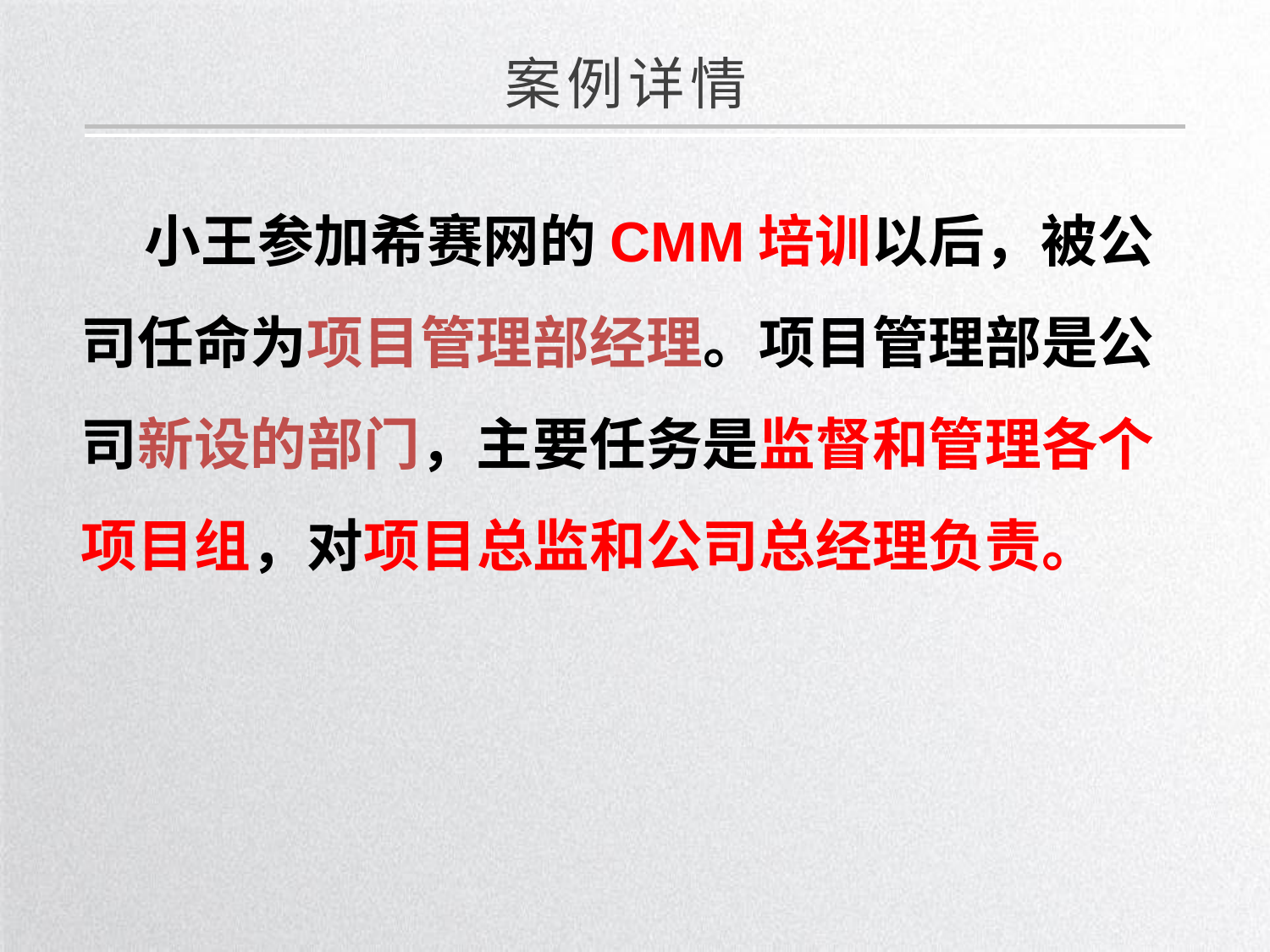

案例详情
小王参加希赛网的CMM培训以后，被公司任命为项目管理部经理。项目管理部是公司新设的部门，主要任务是监督和管理各个项目组，对项目总监和公司总经理负责。